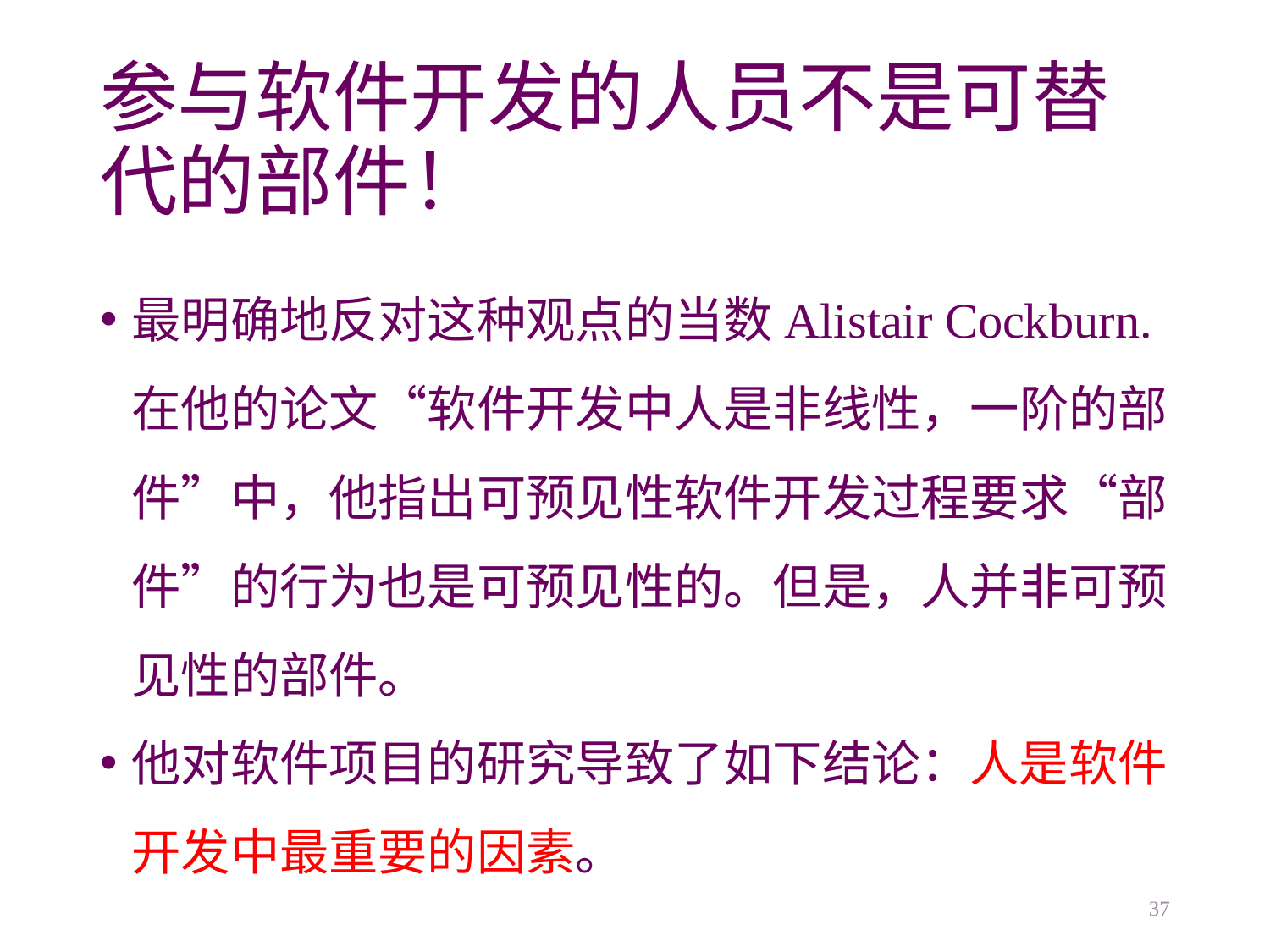

# 参与软件开发的人员不是可替代的部件！
最明确地反对这种观点的当数Alistair Cockburn.在他的论文“软件开发中人是非线性，一阶的部件”中，他指出可预见性软件开发过程要求“部件”的行为也是可预见性的。但是，人并非可预见性的部件。
他对软件项目的研究导致了如下结论：人是软件开发中最重要的因素。
37